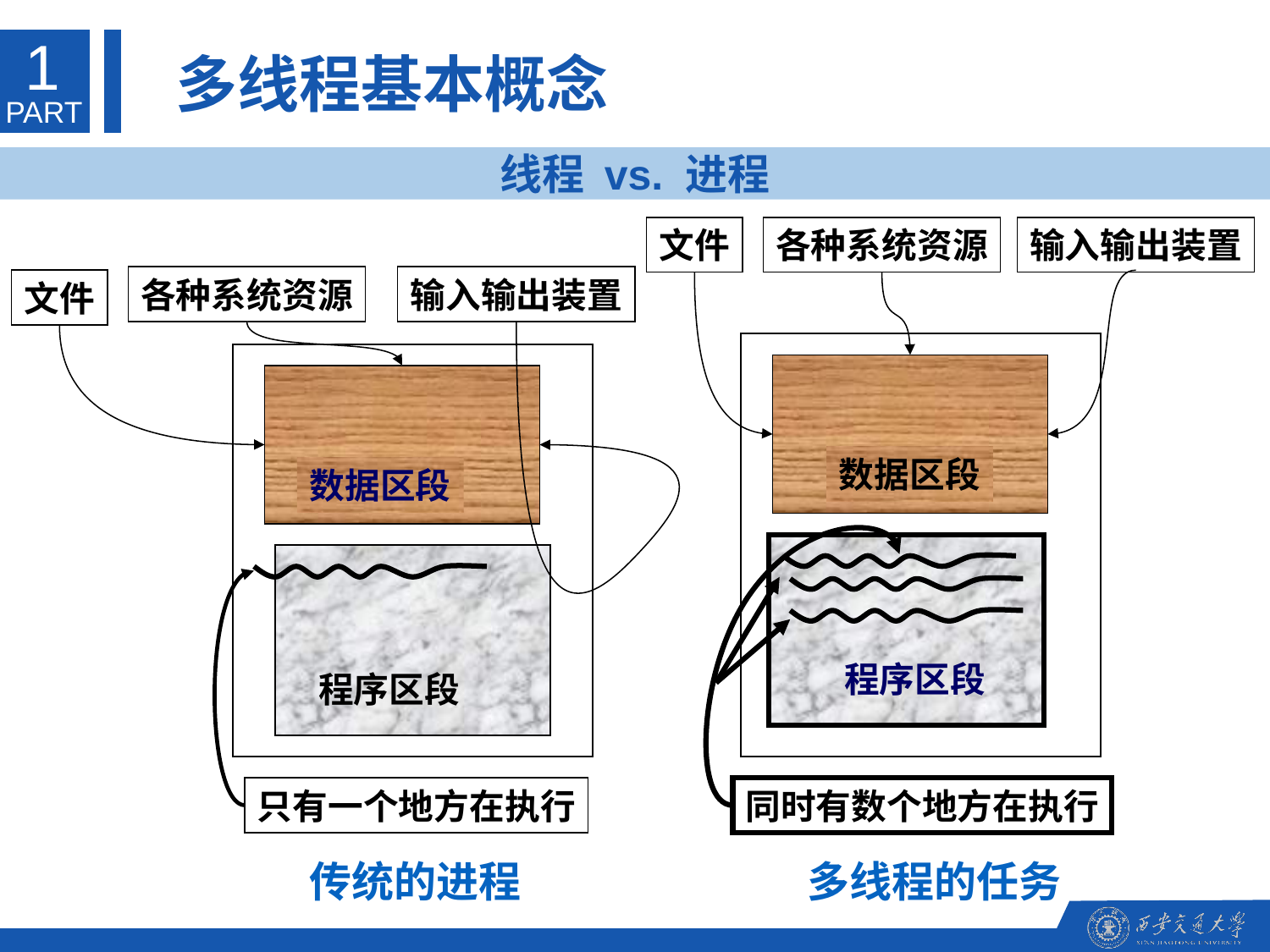

1
 多线程基本概念
PART
线程 vs. 进程
文件
各种系统资源
输入输出装置
各种系统资源
输入输出装置
文件

数据区段

数据区段

程序区段
程序区段
只有一个地方在执行
同时有数个地方在执行
传统的进程
多线程的任务